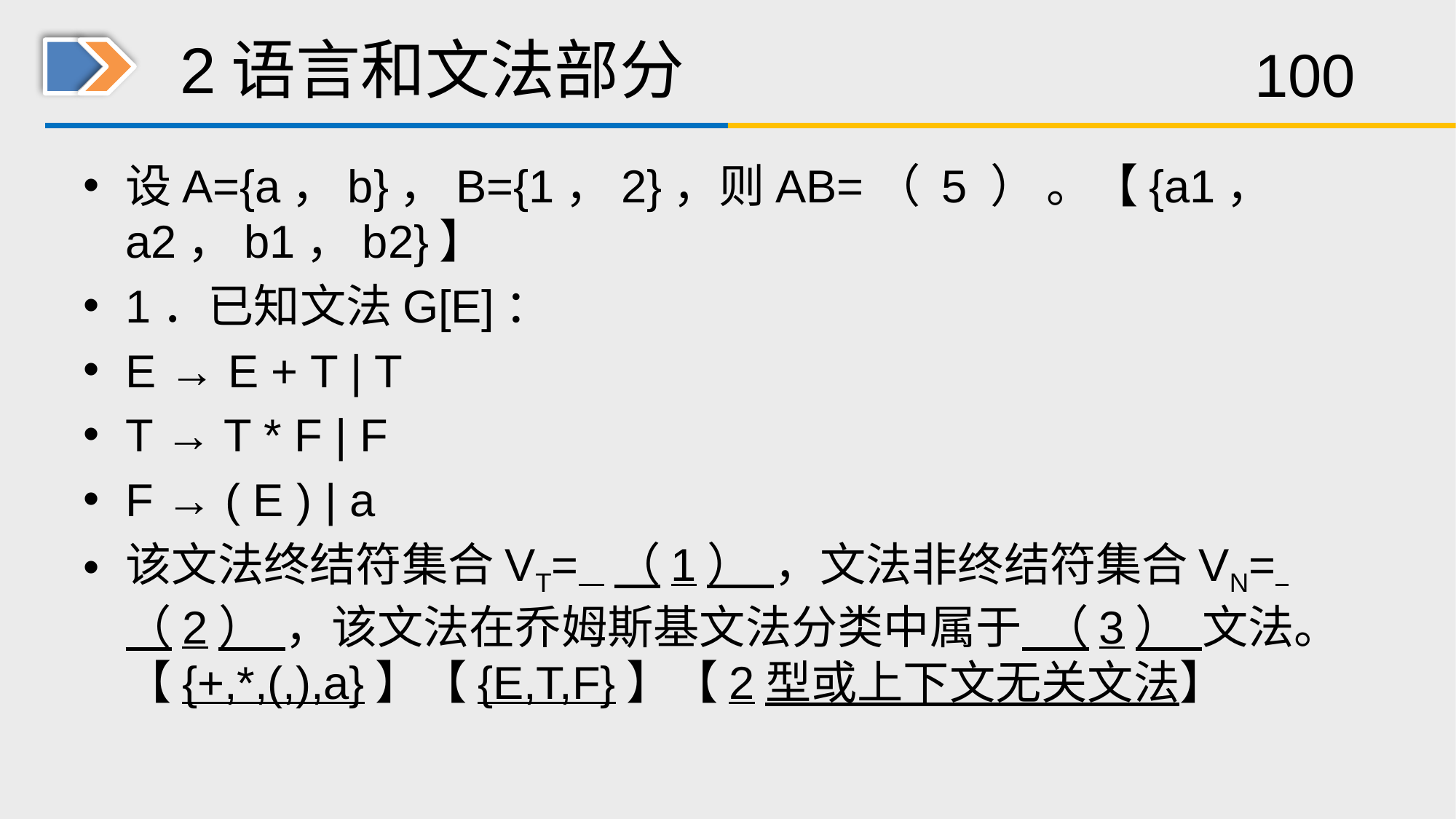

# 2语言和文法部分
100
设A={a，b}，B={1，2}，则AB=（ 5 ） 。【{a1，a2，b1，b2}】
1．已知文法G[E]：
E → E + T | T
T → T * F | F
F → ( E ) | a
该文法终结符集合VT=  （1）  ，文法非终结符集合VN=  （2）  ，该文法在乔姆斯基文法分类中属于  （3）  文法。【{+,*,(,),a}】【{E,T,F}】【2型或上下文无关文法】